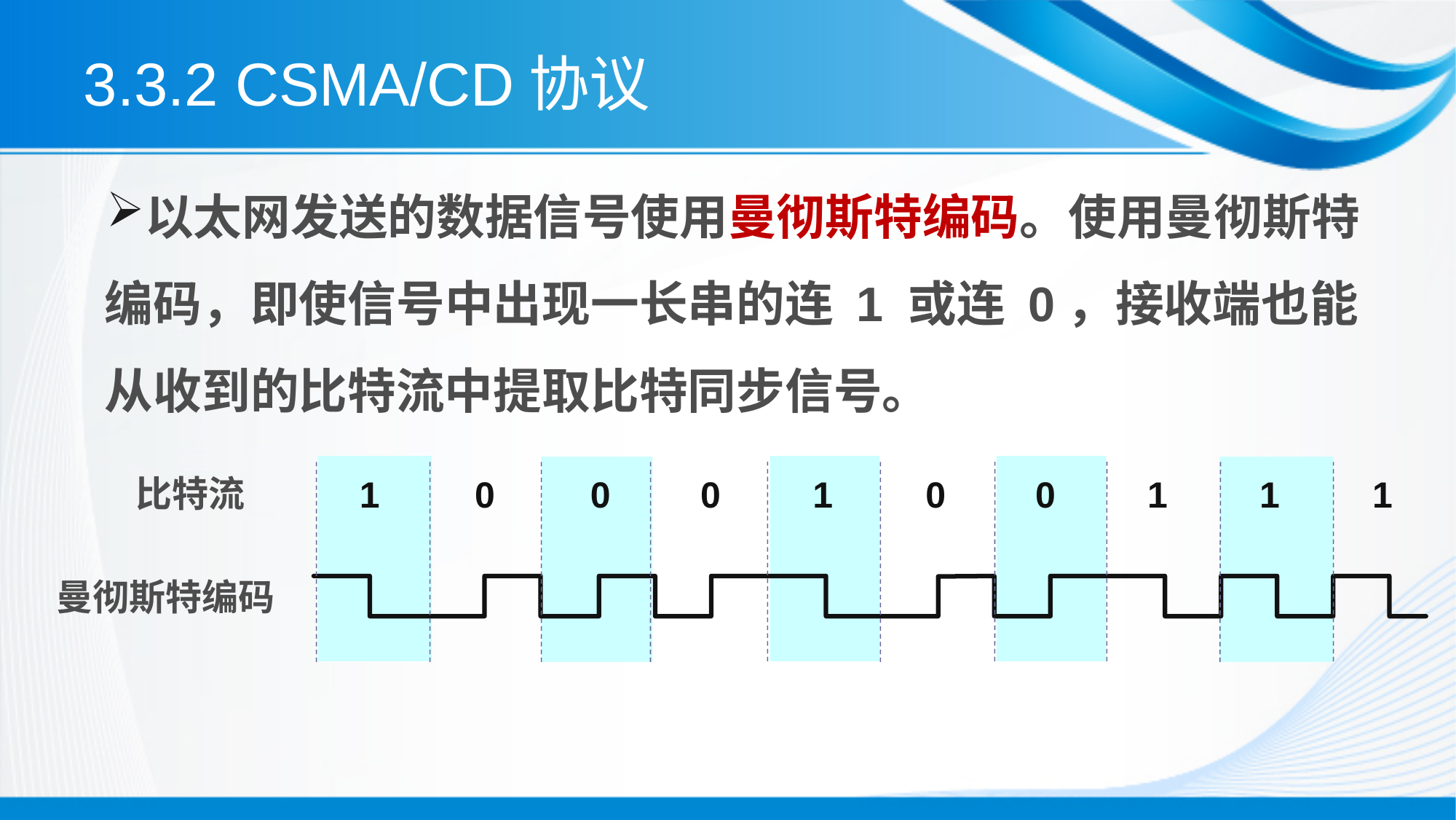

# 3.3.2 CSMA/CD协议
以太网发送的数据信号使用曼彻斯特编码。使用曼彻斯特编码，即使信号中出现一长串的连 1 或连 0，接收端也能从收到的比特流中提取比特同步信号。

 比特流
1
0
0
0
1
0
0
1
1
1
曼彻斯特编码